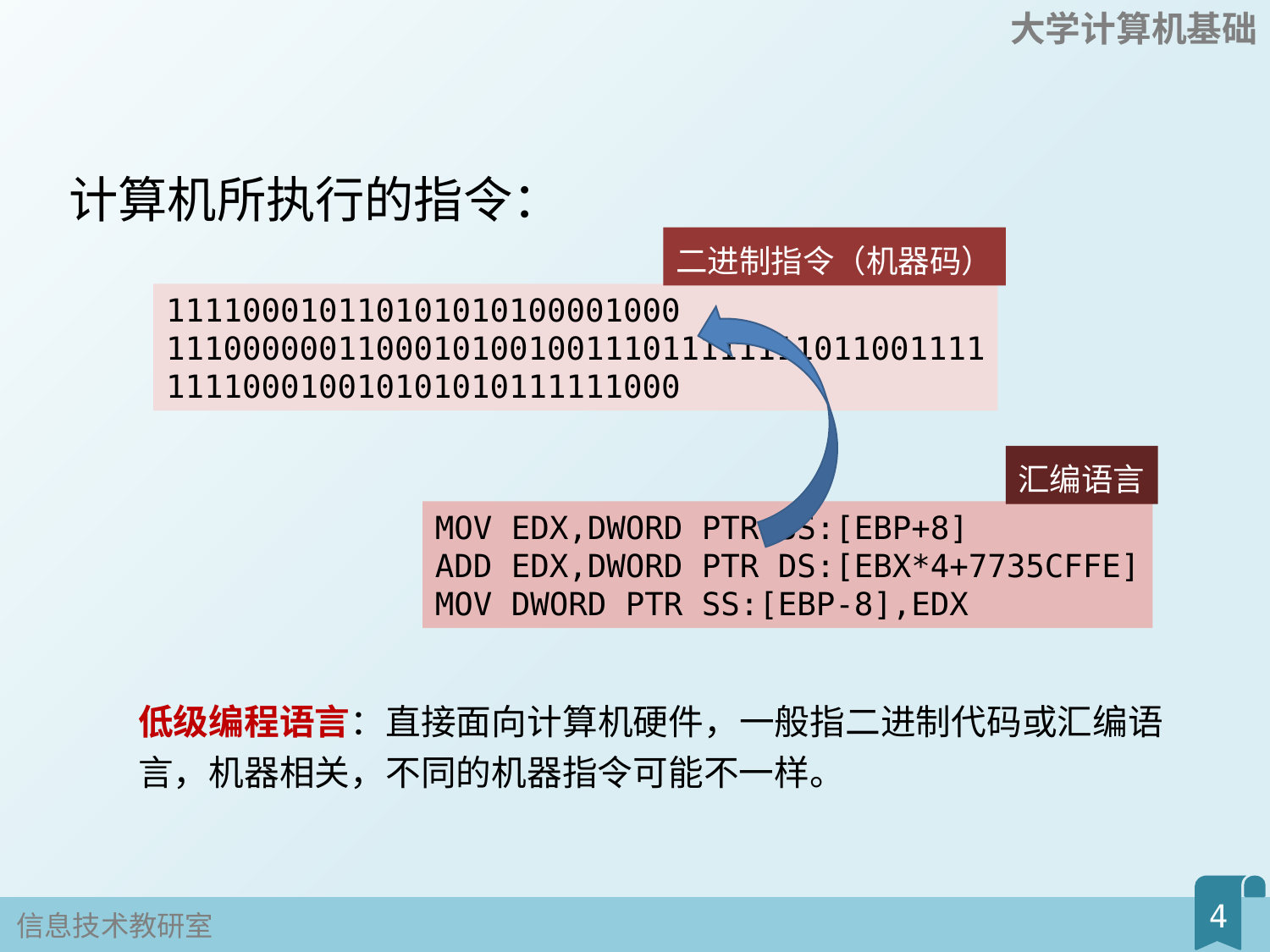

计算机所执行的指令：
二进制指令（机器码）
111100010110101010100001000
1110000001100010100100111011111111011001111
111100010010101010111111000

汇编语言
MOV EDX,DWORD PTR SS:[EBP+8]
ADD EDX,DWORD PTR DS:[EBX*4+7735CFFE]
MOV DWORD PTR SS:[EBP-8],EDX
低级编程语言：直接面向计算机硬件，一般指二进制代码或汇编语言，机器相关，不同的机器指令可能不一样。
4